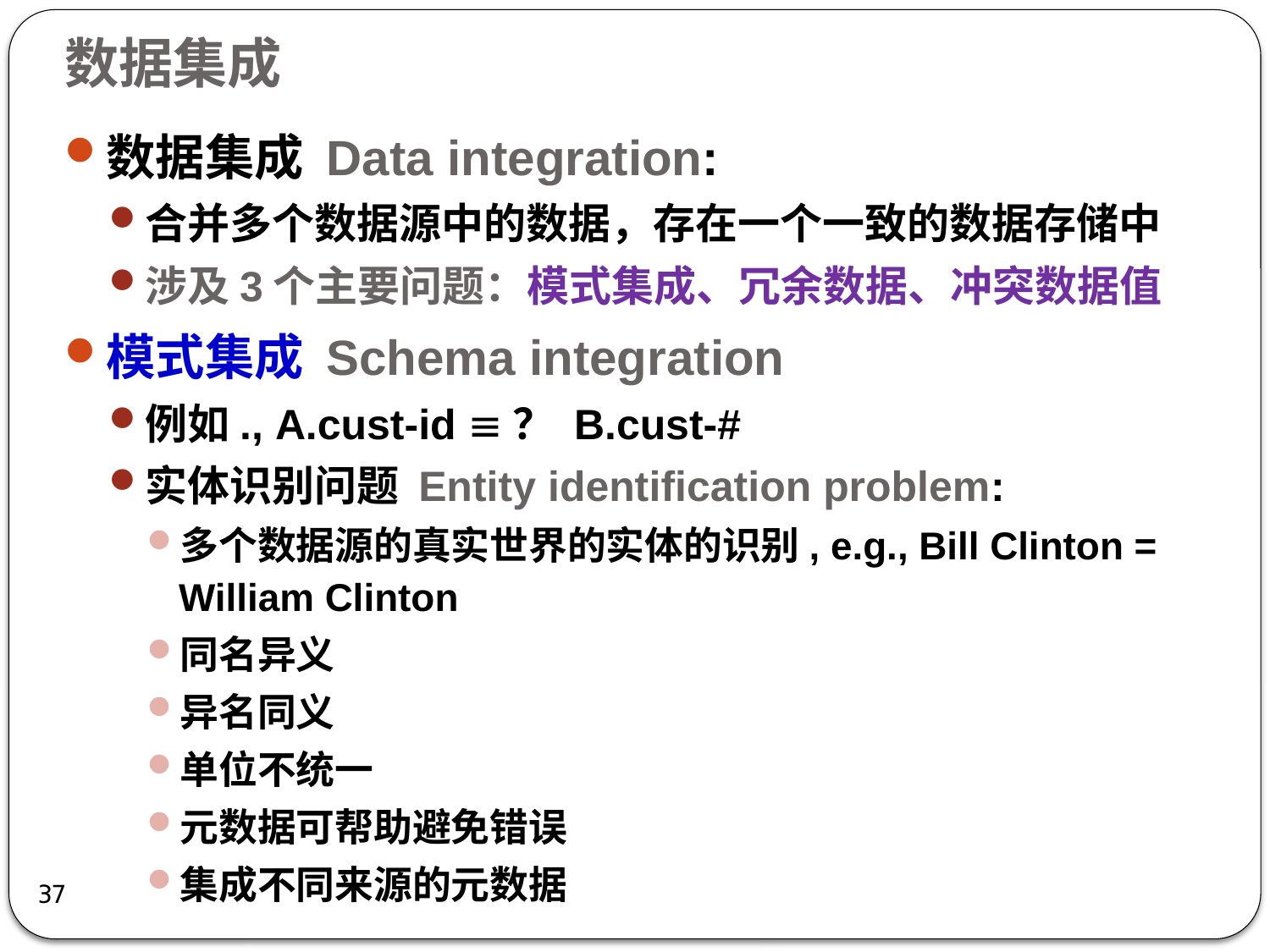

# 数据集成
数据集成 Data integration:
合并多个数据源中的数据，存在一个一致的数据存储中
涉及3个主要问题：模式集成、冗余数据、冲突数据值
模式集成 Schema integration
例如., A.cust-id ≡？ B.cust-#
实体识别问题 Entity identification problem:
多个数据源的真实世界的实体的识别, e.g., Bill Clinton = William Clinton
同名异义
异名同义
单位不统一
元数据可帮助避免错误
集成不同来源的元数据
37